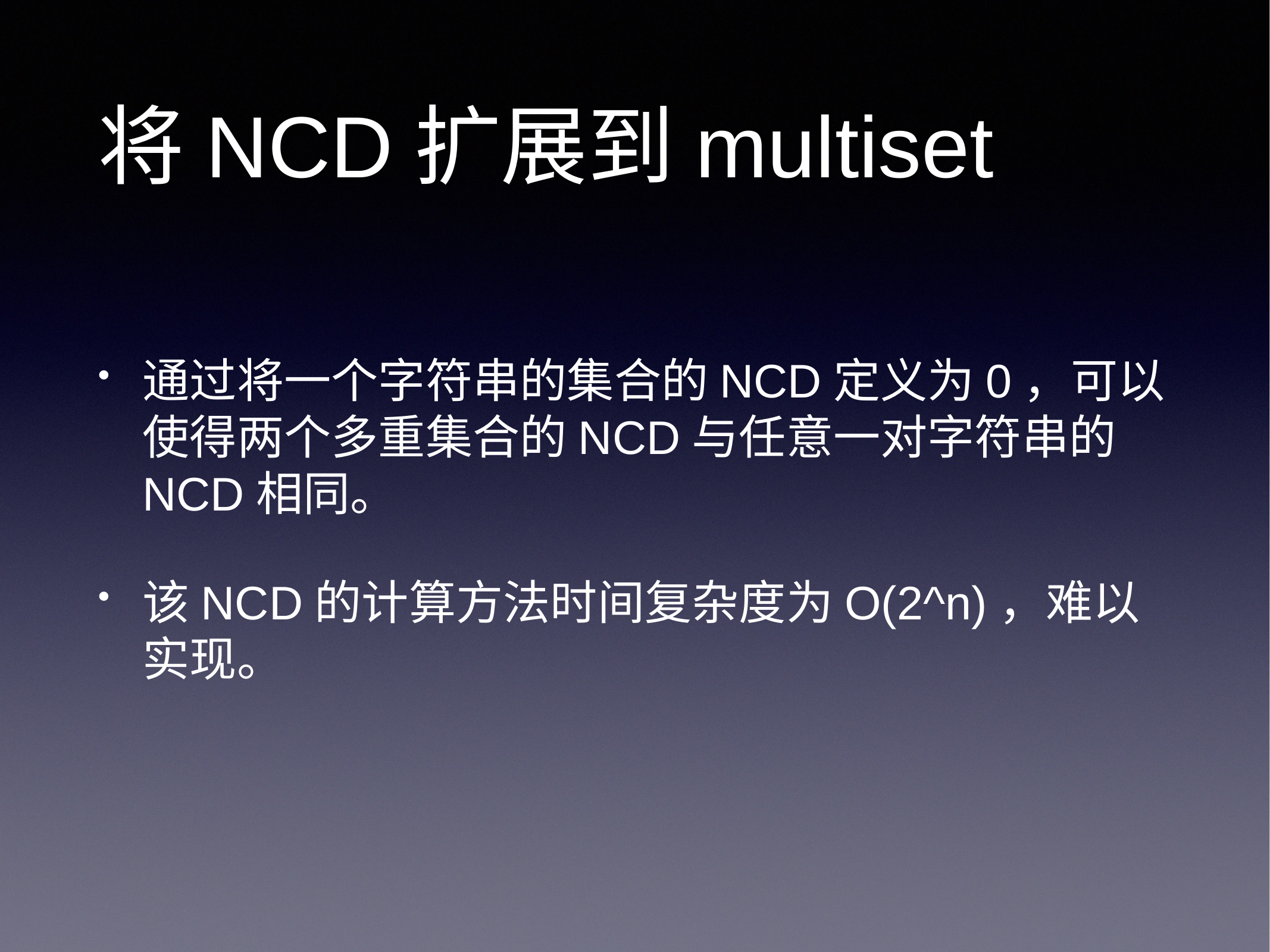

# 将NCD扩展到multiset
通过将一个字符串的集合的NCD定义为0，可以使得两个多重集合的NCD与任意一对字符串的NCD相同。
该NCD的计算方法时间复杂度为O(2^n)，难以实现。